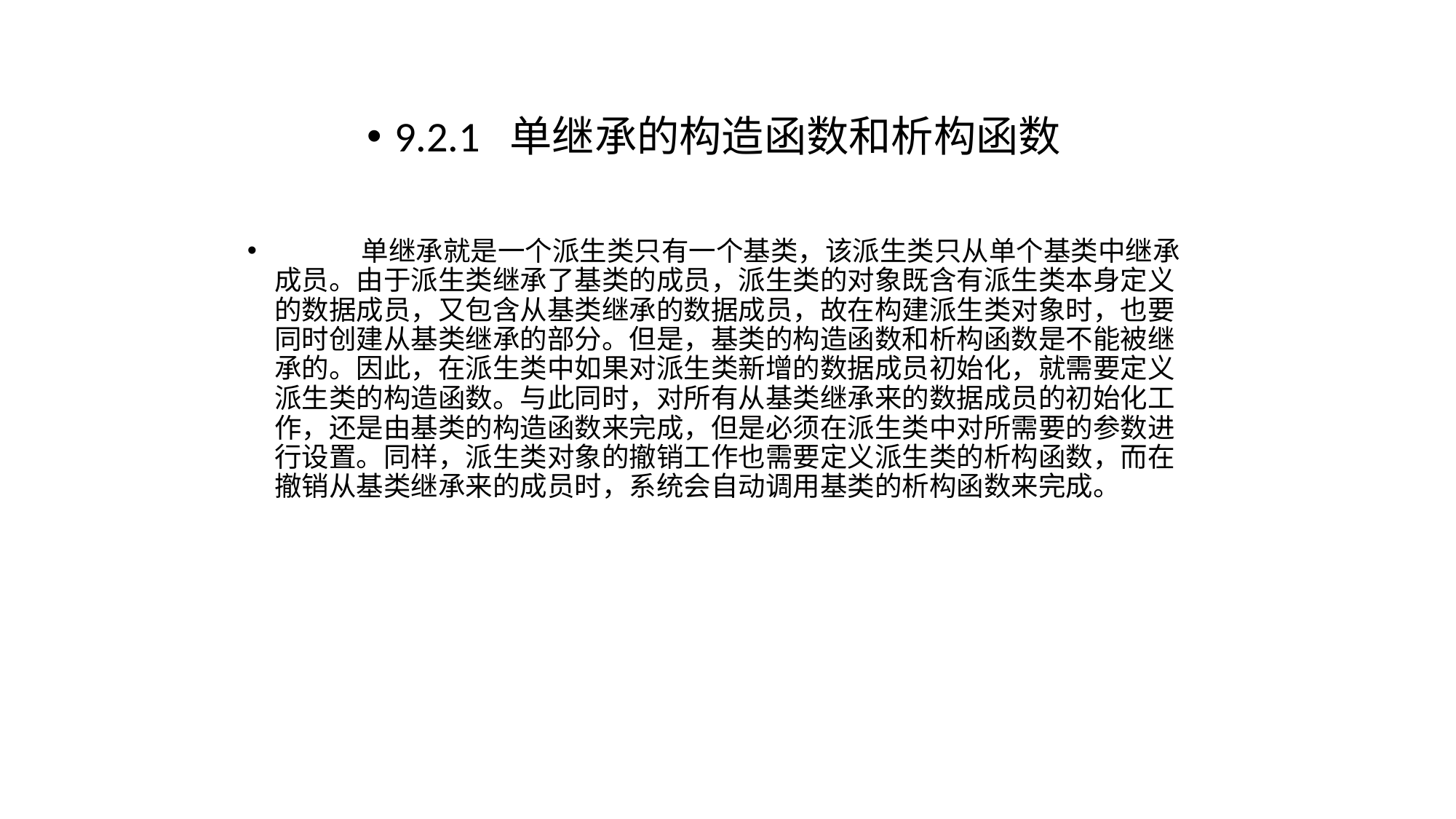

9.2.1  单继承的构造函数和析构函数

             单继承就是一个派生类只有一个基类，该派生类只从单个基类中继承成员。由于派生类继承了基类的成员，派生类的对象既含有派生类本身定义的数据成员，又包含从基类继承的数据成员，故在构建派生类对象时，也要同时创建从基类继承的部分。但是，基类的构造函数和析构函数是不能被继承的。因此，在派生类中如果对派生类新增的数据成员初始化，就需要定义派生类的构造函数。与此同时，对所有从基类继承来的数据成员的初始化工作，还是由基类的构造函数来完成，但是必须在派生类中对所需要的参数进行设置。同样，派生类对象的撤销工作也需要定义派生类的析构函数，而在撤销从基类继承来的成员时，系统会自动调用基类的析构函数来完成。